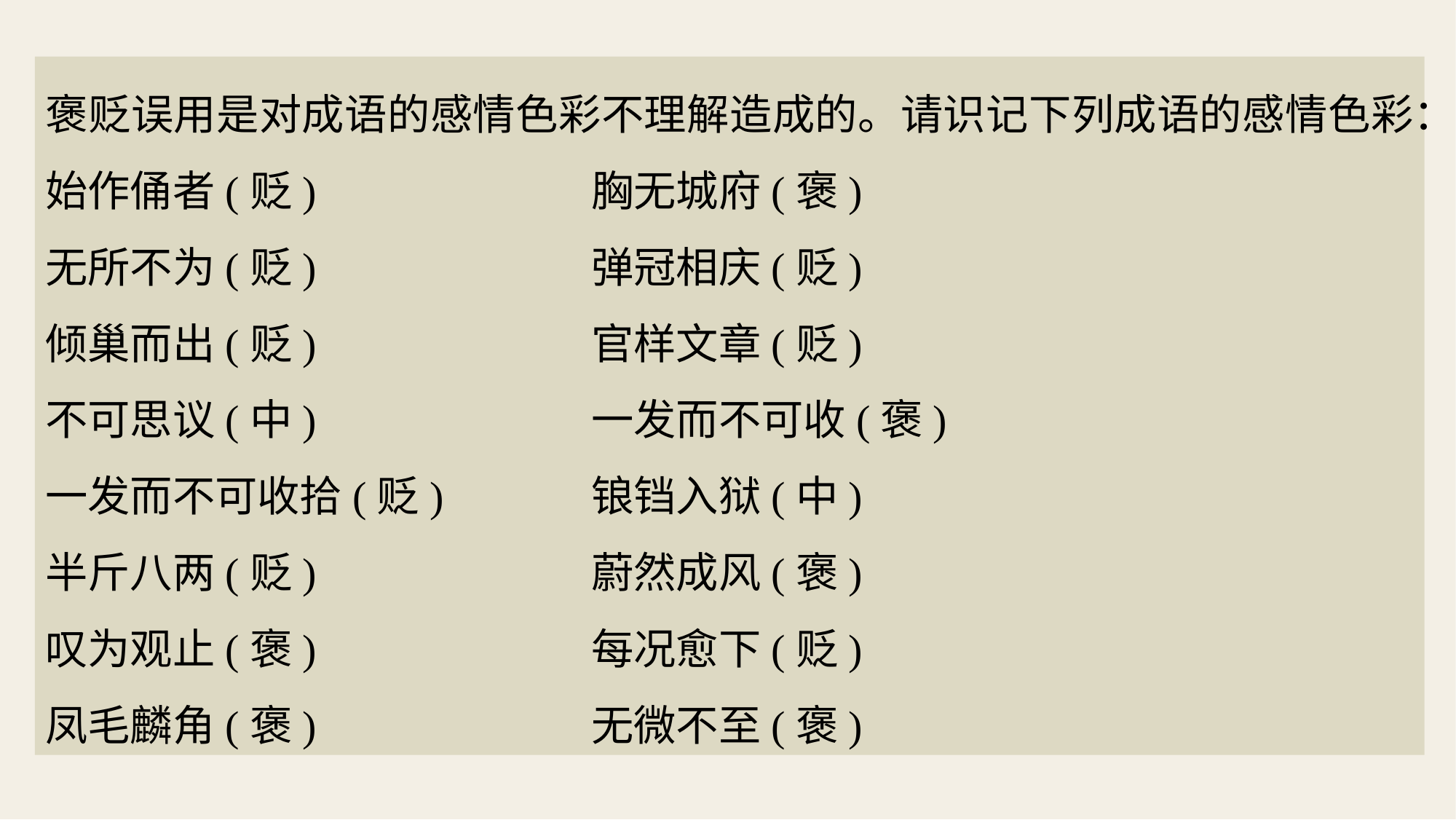

褒贬误用是对成语的感情色彩不理解造成的。请识记下列成语的感情色彩：
始作俑者(贬)　　　　　　	胸无城府(褒)
无所不为(贬)  			弹冠相庆(贬)
倾巢而出(贬)  			官样文章(贬)
不可思议(中)  			一发而不可收(褒)
一发而不可收拾(贬)  		锒铛入狱(中)
半斤八两(贬)  			蔚然成风(褒)
叹为观止(褒)  			每况愈下(贬)
凤毛麟角(褒)  			无微不至(褒)